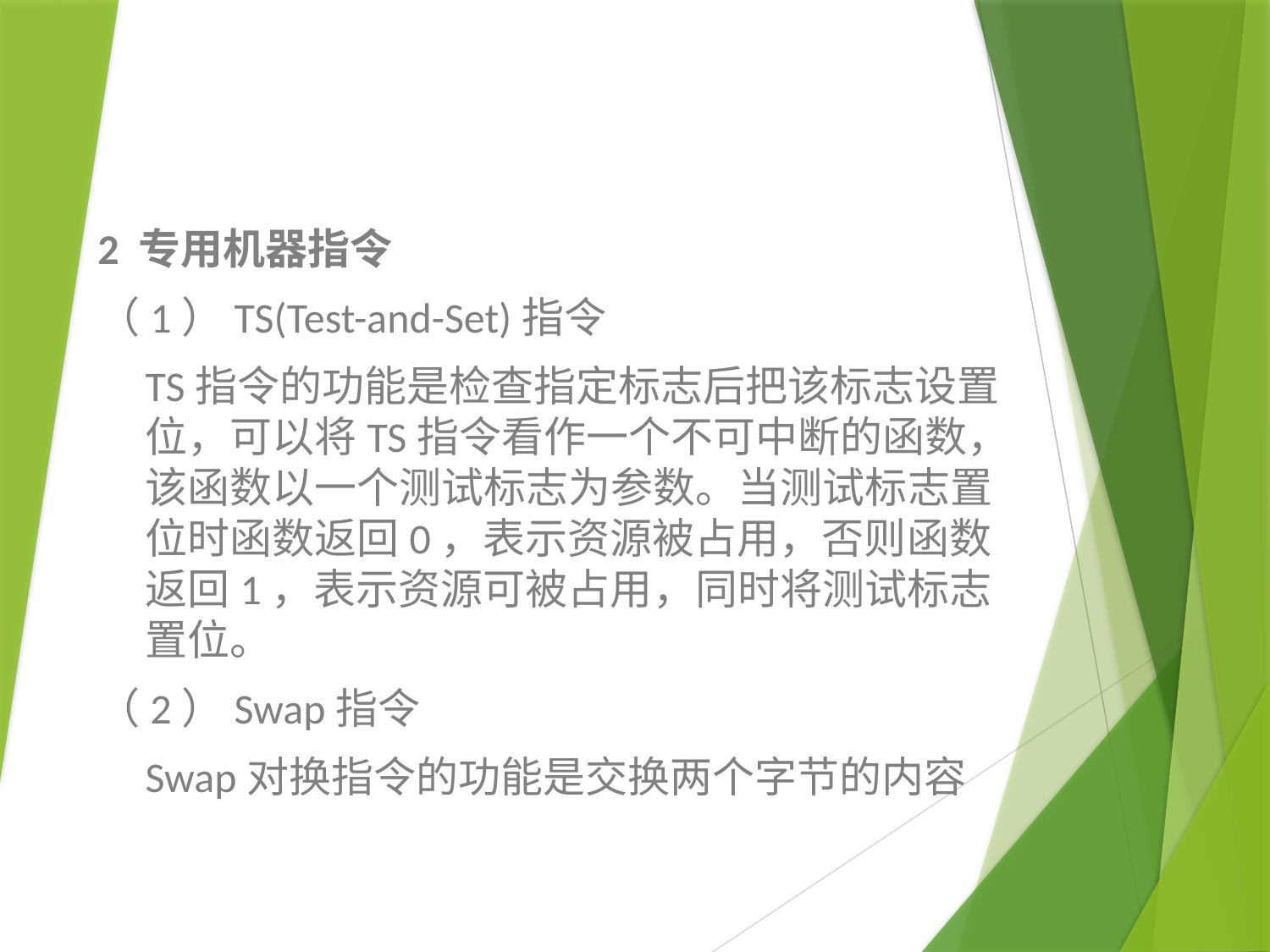

#
2 专用机器指令
（1）TS(Test-and-Set)指令
	TS指令的功能是检查指定标志后把该标志设置位，可以将TS指令看作一个不可中断的函数，该函数以一个测试标志为参数。当测试标志置位时函数返回0，表示资源被占用，否则函数返回1，表示资源可被占用，同时将测试标志置位。
（2）Swap指令
	Swap对换指令的功能是交换两个字节的内容